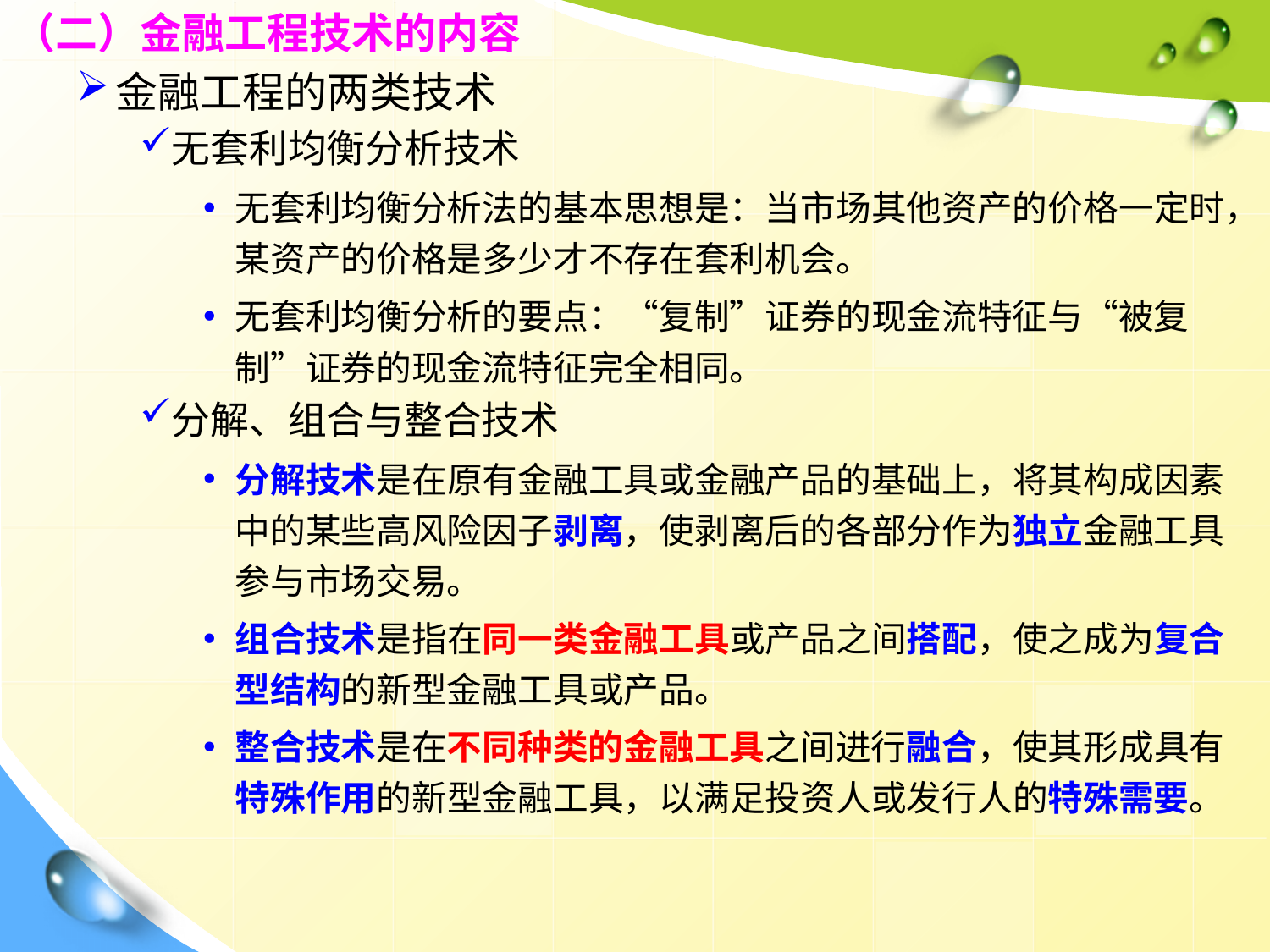

（二）金融工程技术的内容
金融工程的两类技术
无套利均衡分析技术
无套利均衡分析法的基本思想是：当市场其他资产的价格一定时，某资产的价格是多少才不存在套利机会。
无套利均衡分析的要点：“复制”证券的现金流特征与“被复制”证券的现金流特征完全相同。
分解、组合与整合技术
分解技术是在原有金融工具或金融产品的基础上，将其构成因素中的某些高风险因子剥离，使剥离后的各部分作为独立金融工具参与市场交易。
组合技术是指在同一类金融工具或产品之间搭配，使之成为复合型结构的新型金融工具或产品。
整合技术是在不同种类的金融工具之间进行融合，使其形成具有特殊作用的新型金融工具，以满足投资人或发行人的特殊需要。